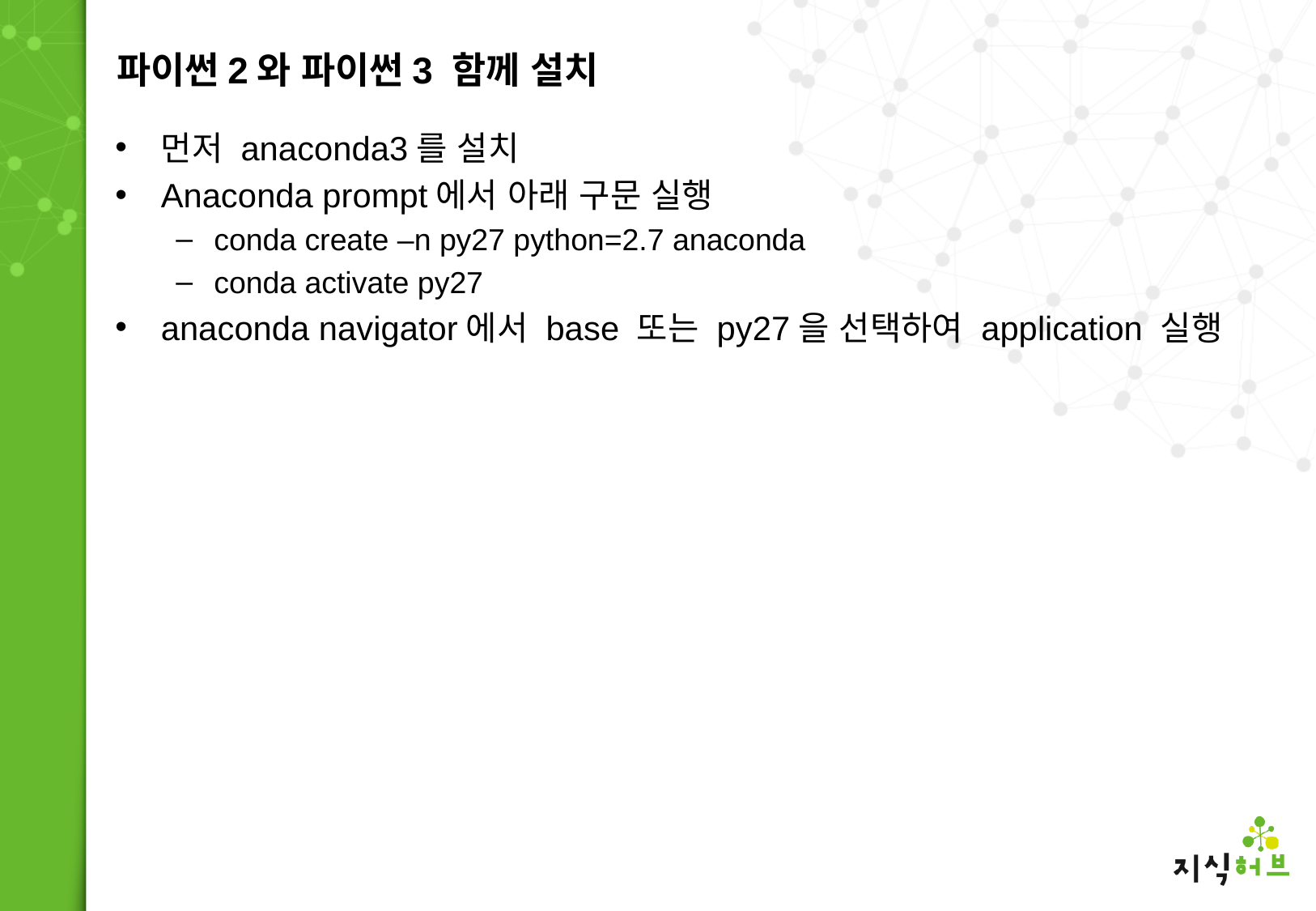

# 파이썬2와 파이썬3 함께 설치
먼저 anaconda3를 설치
Anaconda prompt에서 아래 구문 실행
conda create –n py27 python=2.7 anaconda
conda activate py27
anaconda navigator에서 base 또는 py27을 선택하여 application 실행